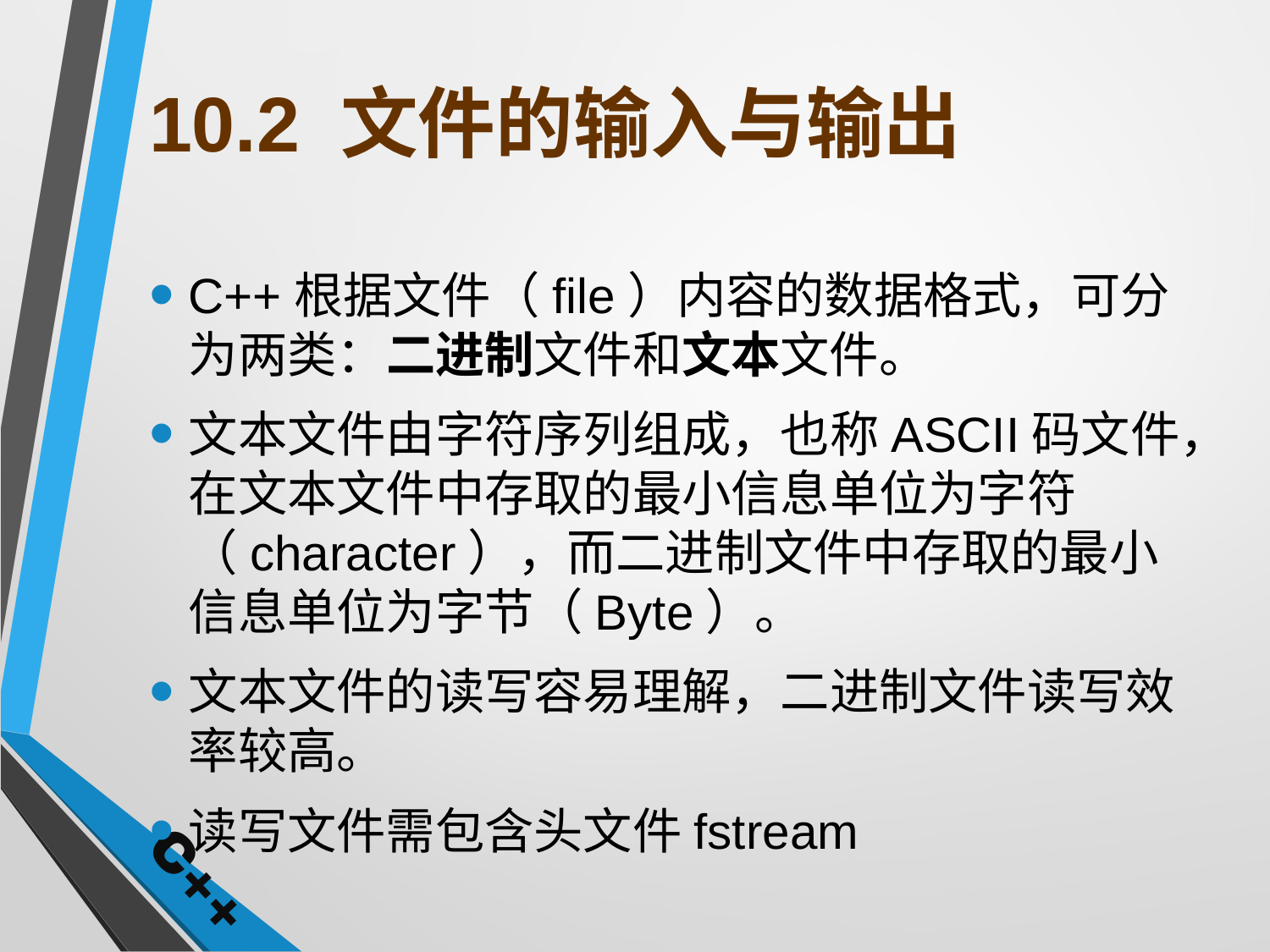

# 10.2 文件的输入与输出
C++根据文件（file）内容的数据格式，可分为两类：二进制文件和文本文件。
文本文件由字符序列组成，也称ASCII码文件，在文本文件中存取的最小信息单位为字符（character），而二进制文件中存取的最小信息单位为字节（Byte）。
文本文件的读写容易理解，二进制文件读写效率较高。
读写文件需包含头文件fstream